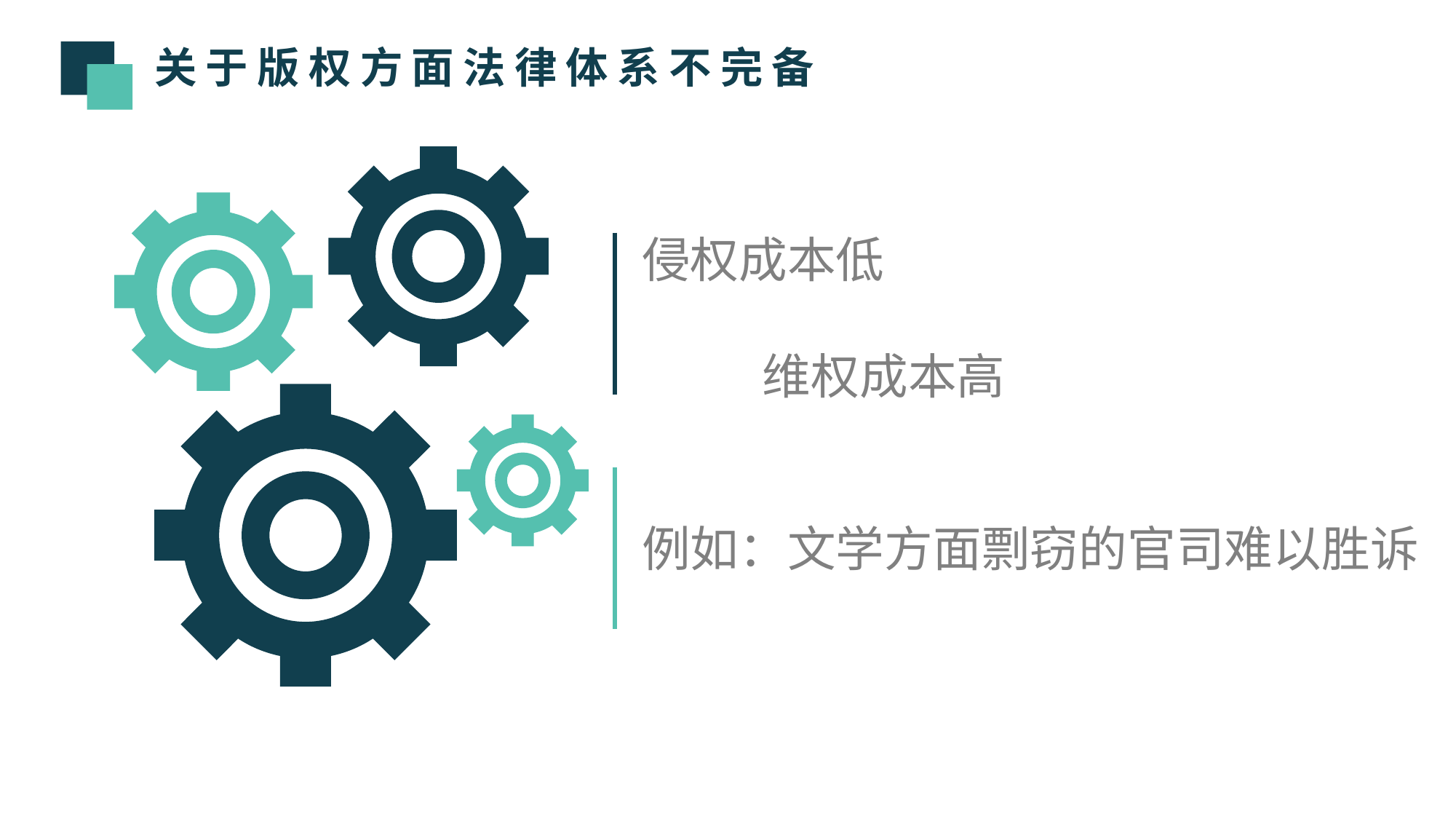

关于版权方面法律体系不完备

侵权成本低

          维权成本高
例如：文学方面剽窃的官司难以胜诉